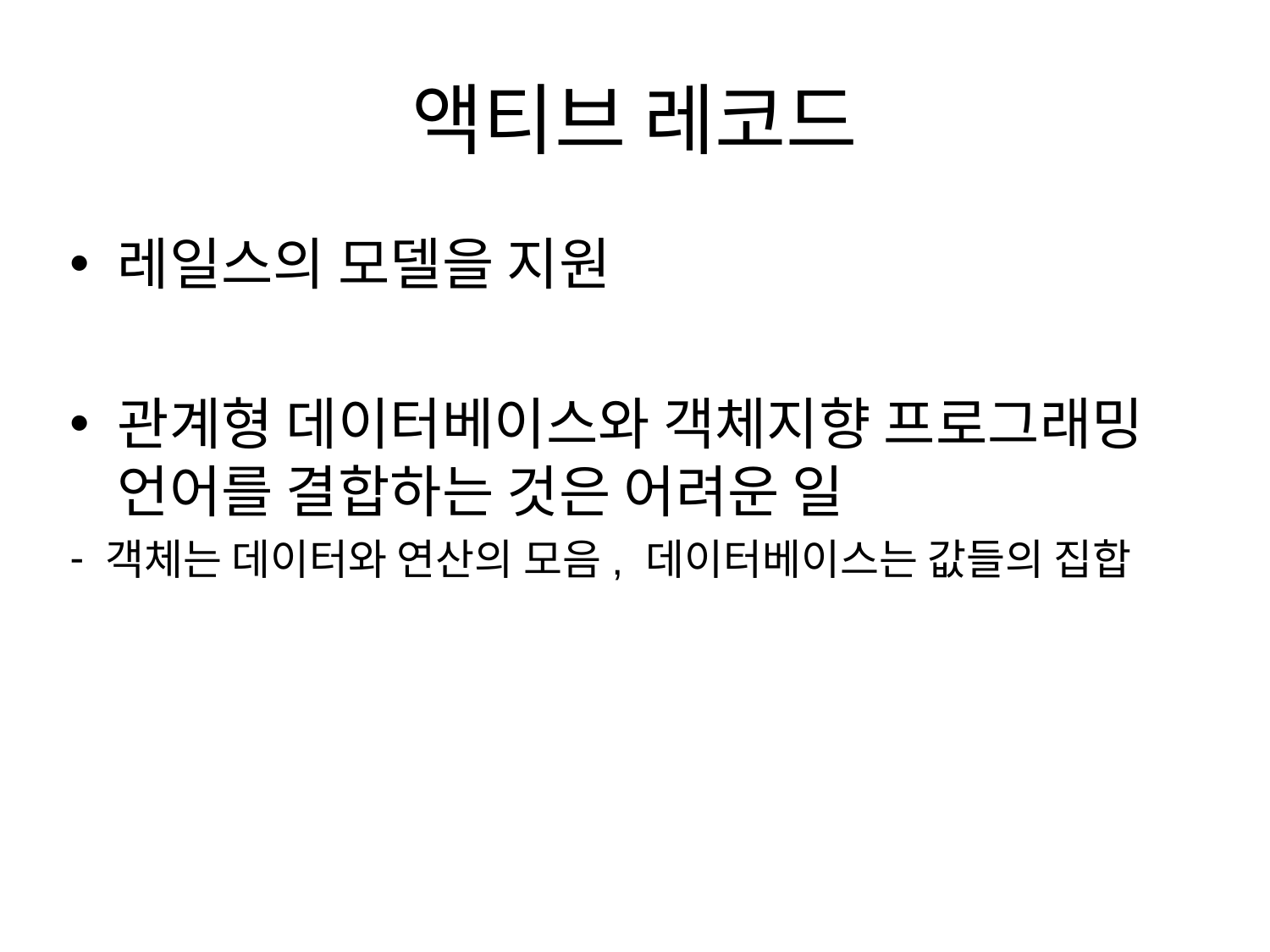

# 액티브 레코드
레일스의 모델을 지원

관계형 데이터베이스와 객체지향 프로그래밍 언어를 결합하는 것은 어려운 일
객체는 데이터와 연산의 모음, 데이터베이스는 값들의 집합